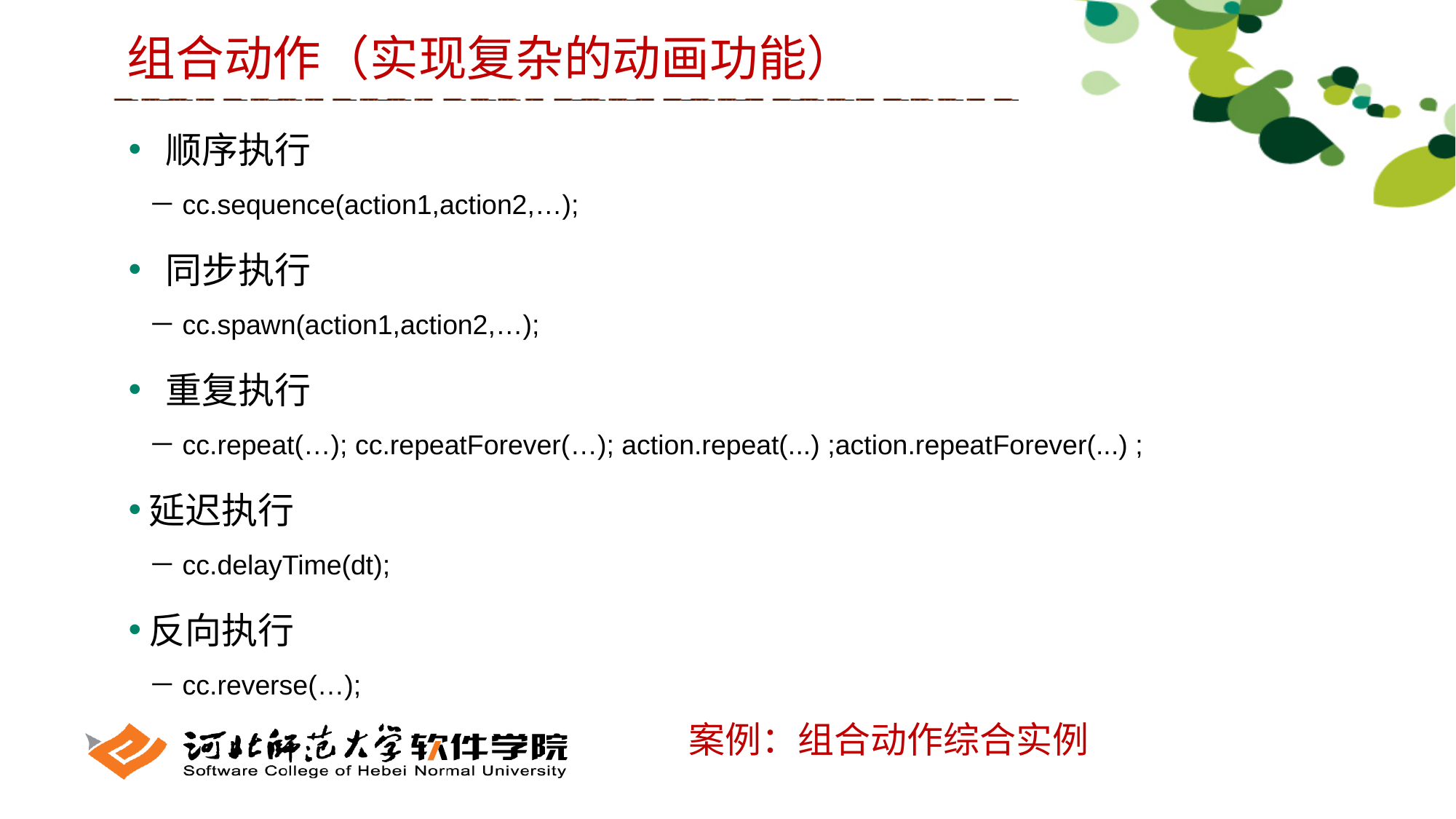

# 组合动作（实现复杂的动画功能）
 顺序执行
－cc.sequence(action1,action2,…);
 同步执行
－cc.spawn(action1,action2,…);
 重复执行
－cc.repeat(…); cc.repeatForever(…); action.repeat(...) ;action.repeatForever(...) ;
延迟执行
－cc.delayTime(dt);
反向执行
－cc.reverse(…);
案例：组合动作综合实例